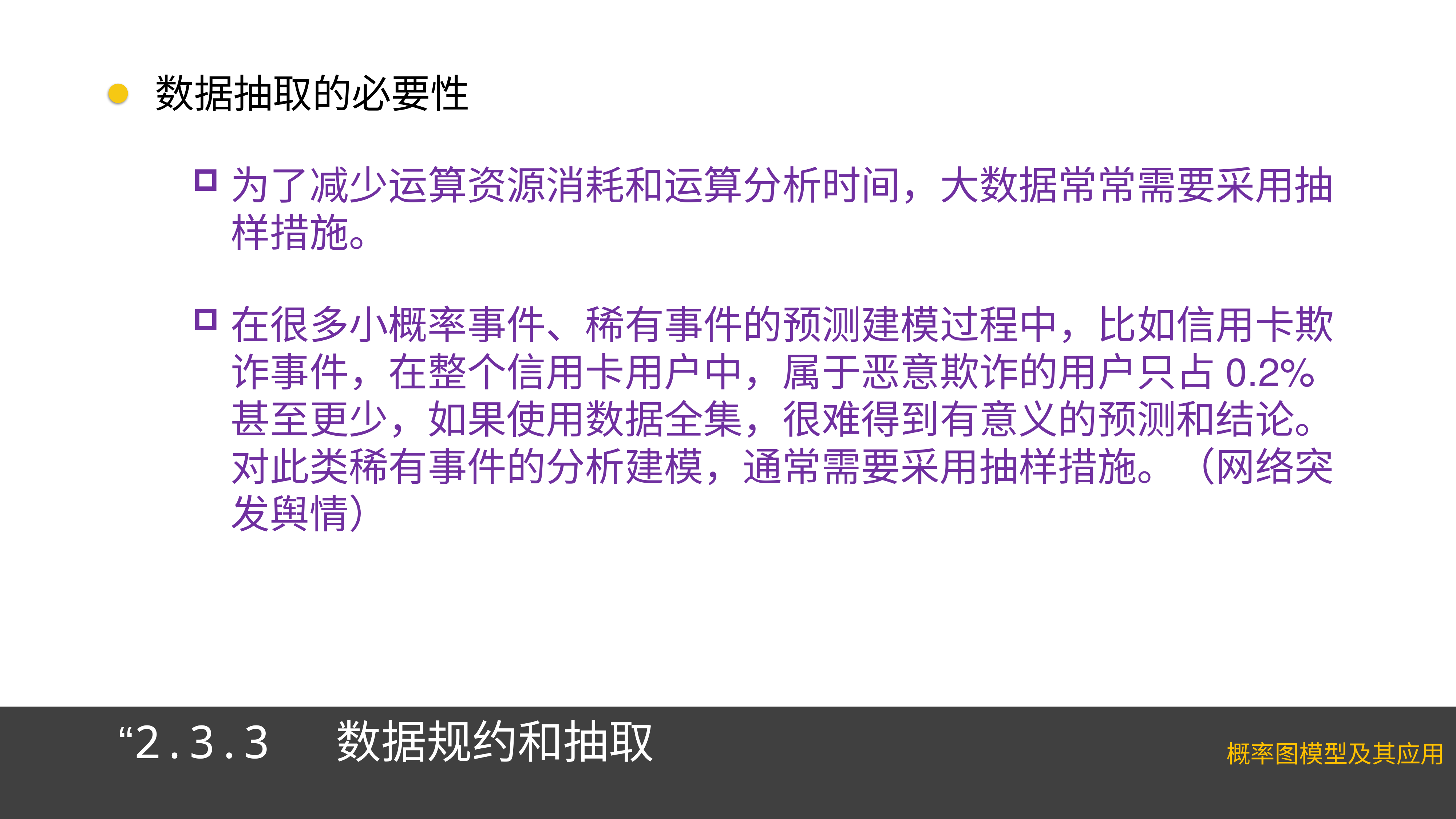

数据抽取的必要性
为了减少运算资源消耗和运算分析时间，大数据常常需要采用抽样措施。
在很多小概率事件、稀有事件的预测建模过程中，比如信用卡欺诈事件，在整个信用卡用户中，属于恶意欺诈的用户只占0.2%甚至更少，如果使用数据全集，很难得到有意义的预测和结论。对此类稀有事件的分析建模，通常需要采用抽样措施。（网络突发舆情）

“2.3.3  数据规约和抽取